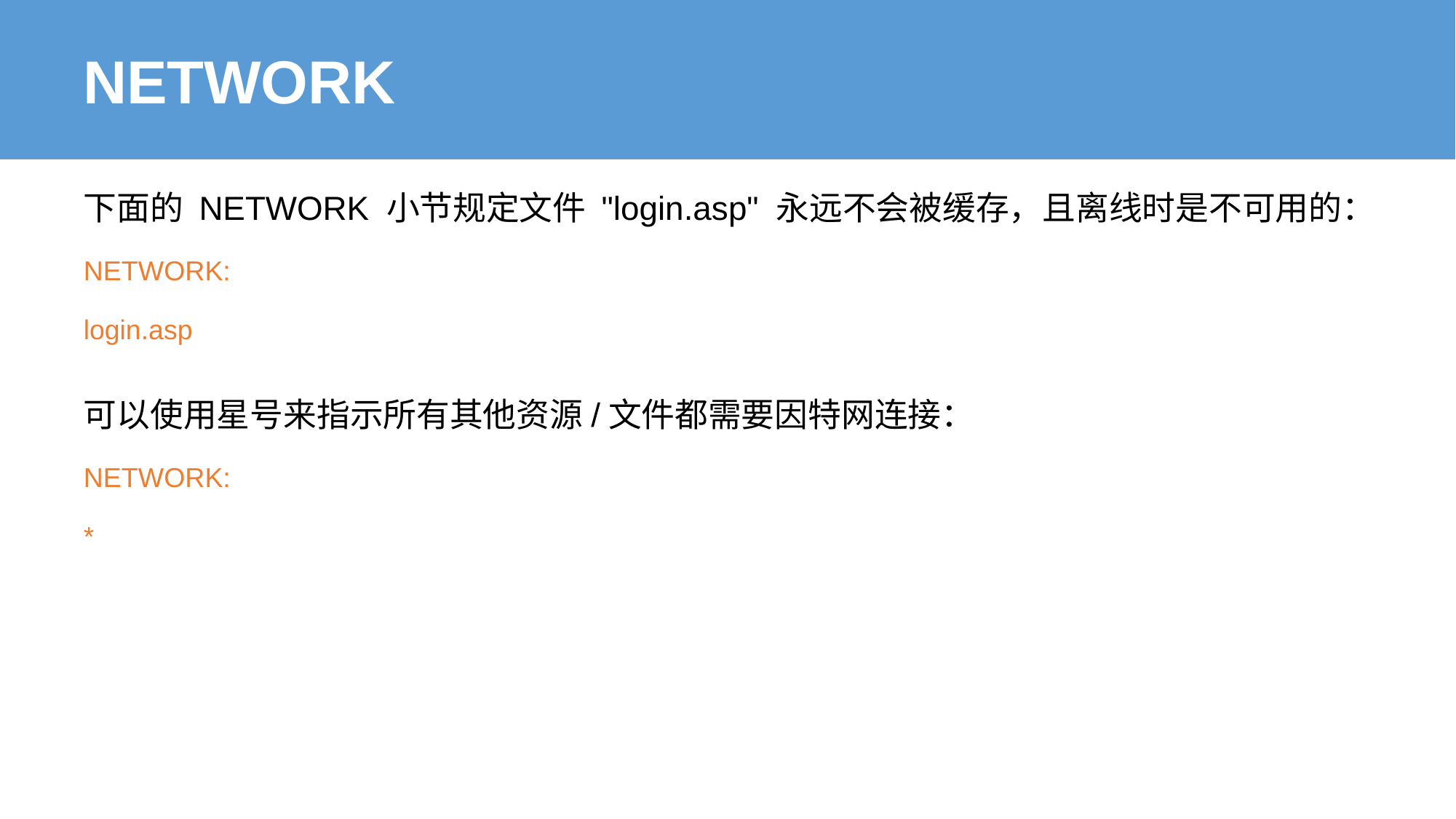

# NETWORK
下面的 NETWORK 小节规定文件 "login.asp" 永远不会被缓存，且离线时是不可用的：
NETWORK:
login.asp
可以使用星号来指示所有其他资源/文件都需要因特网连接：
NETWORK:
*